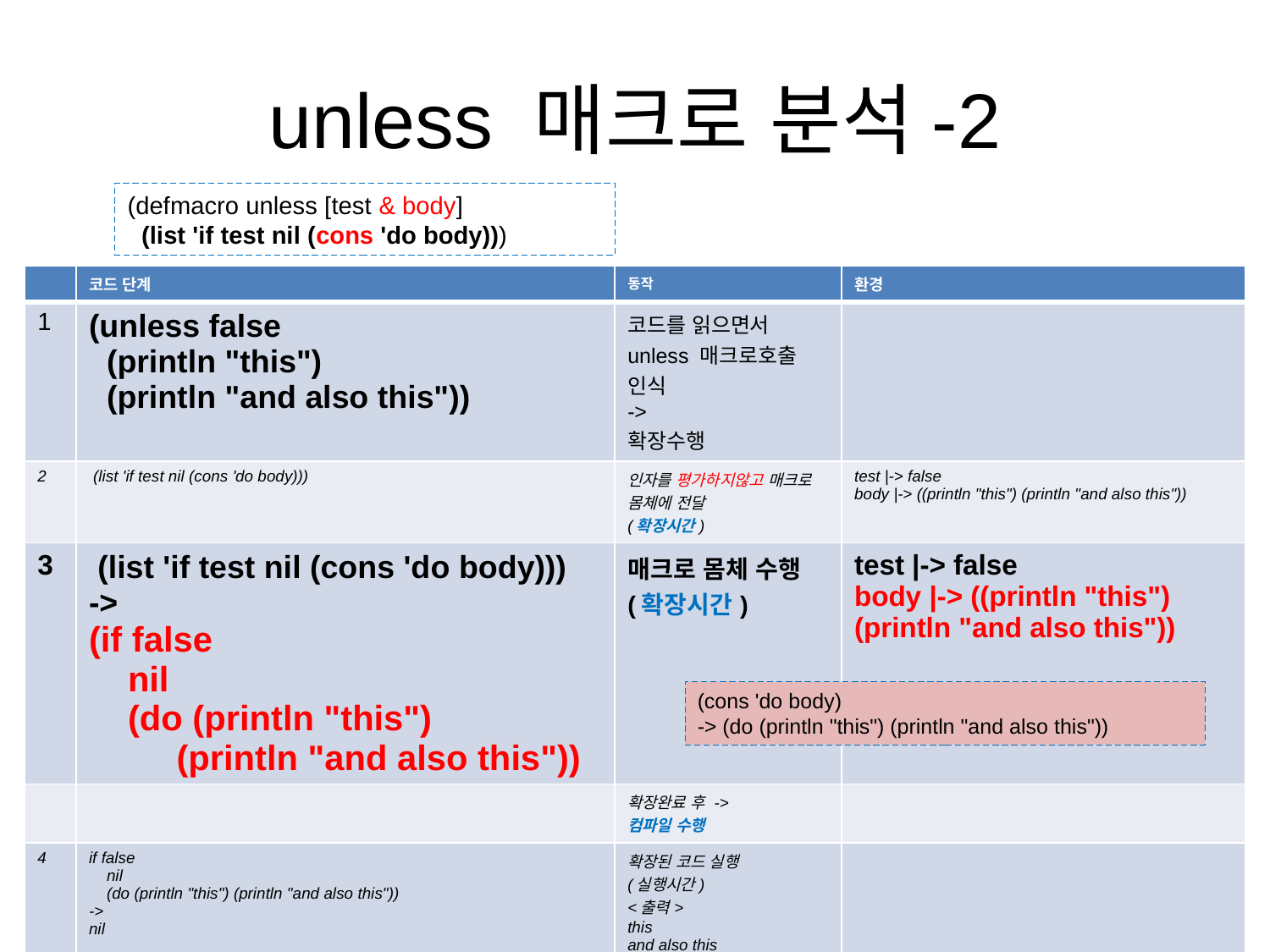

# unless 매크로 분석-2
(defmacro unless [test & body]
  (list 'if test nil (cons 'do body)))
|  | 코드 단계 | 동작 | 환경 |
| --- | --- | --- | --- |
| 1 | (unless false (println "this") (println "and also this")) | 코드를 읽으면서 unless 매크로호출 인식 -> 확장수행 |  |
| 2 | (list 'if test nil (cons 'do body))) | 인자를 평가하지않고 매크로 몸체에 전달 (확장시간) | test |-> false body |-> ((println "this") (println "and also this")) |
| 3 | (list 'if test nil (cons 'do body))) -> (if false nil (do (println "this") (println "and also this")) | 매크로 몸체 수행 (확장시간) | test |-> false body |-> ((println "this") (println "and also this")) |
|  |  | 확장완료 후 -> 컴파일 수행 |  |
| 4 | if false nil (do (println "this") (println "and also this")) -> nil | 확장된 코드 실행 (실행시간) <출력> this and also this |  |
(cons 'do body)
-> (do (println "this") (println "and also this"))